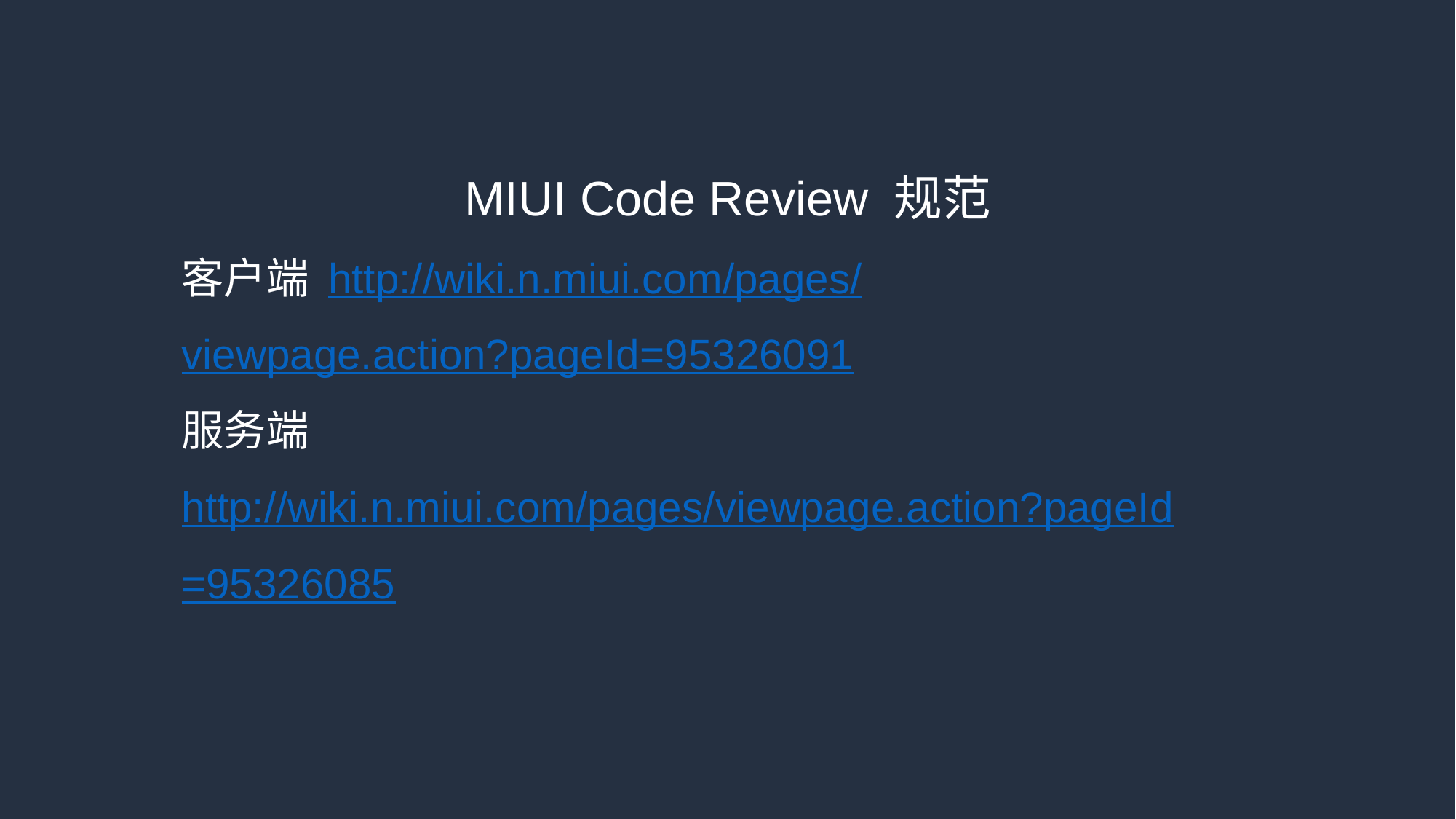

MIUI Code Review 规范
客户端 http://wiki.n.miui.com/pages/viewpage.action?pageId=95326091
服务端
http://wiki.n.miui.com/pages/viewpage.action?pageId=95326085